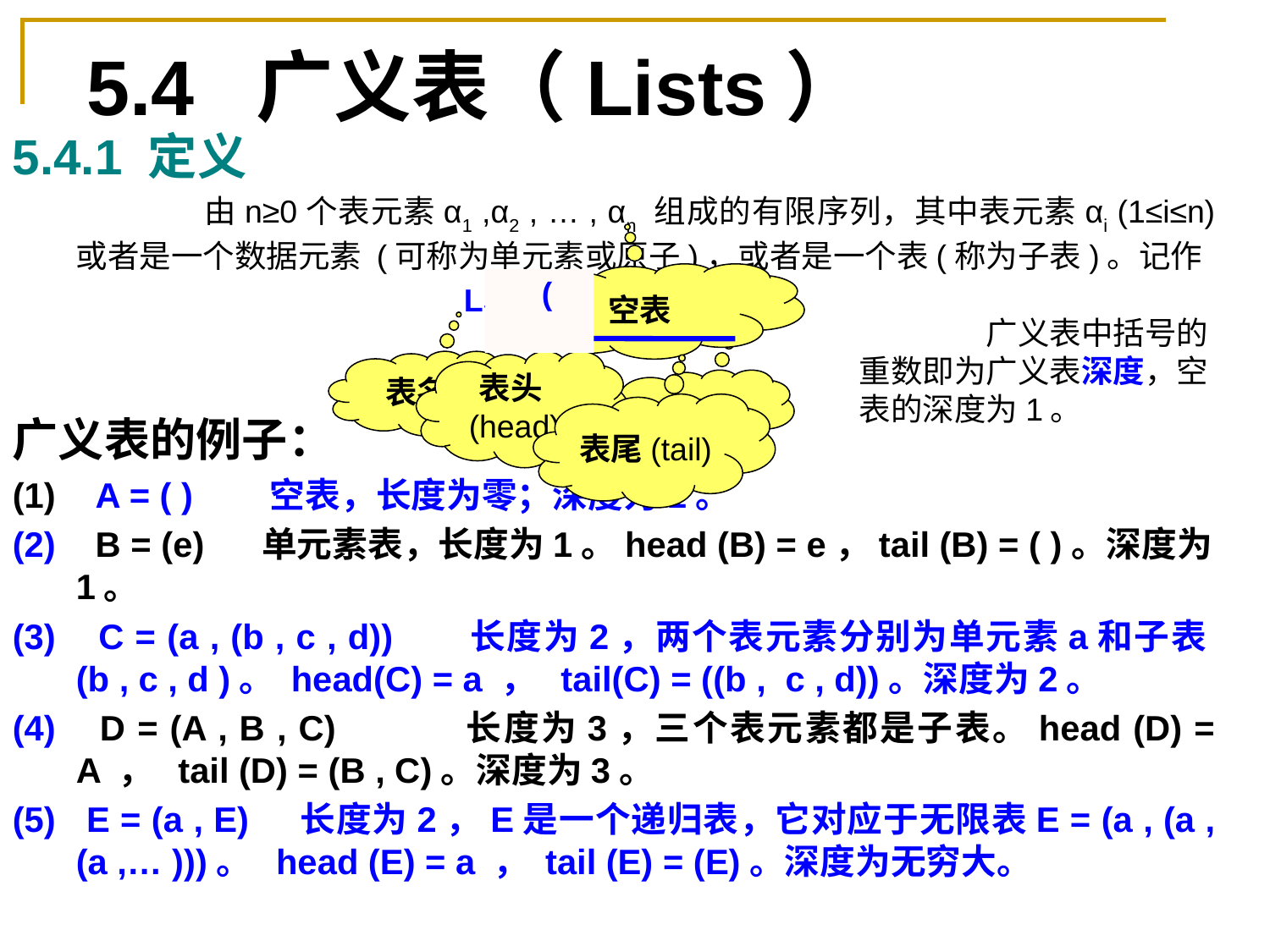

# 5.4  广义表（Lists）
5.4.1 定义
		由n≥0个表元素α1 ,α2 , … , αn 组成的有限序列，其中表元素αi (1≤i≤n) 或者是一个数据元素 (可称为单元素或原子)，或者是一个表(称为子表)。记作
LS = (α1 ,α2 , … , αn )
空表
     (

表尾(tail)
		广义表中括号的重数即为广义表深度，空表的深度为1。
表名
表头(head)
长度
广义表的例子：
  A = ( )       空表，长度为零；深度为1。
  B = (e)     单元素表，长度为1。head (B) = e，tail (B) = ( )。深度为1。
  C = (a , (b , c , d))      长度为2，两个表元素分别为单元素a和子表(b , c , d )。 head(C) = a ，  tail(C) = ((b ,  c , d))。深度为2。
  D = (A , B , C)          长度为3，三个表元素都是子表。head (D) = A ，  tail (D) = (B , C)。深度为3。
 E = (a , E)    长度为2，E是一个递归表，它对应于无限表E = (a , (a , (a ,… )))。  head (E) = a ， tail (E) = (E)。深度为无穷大。